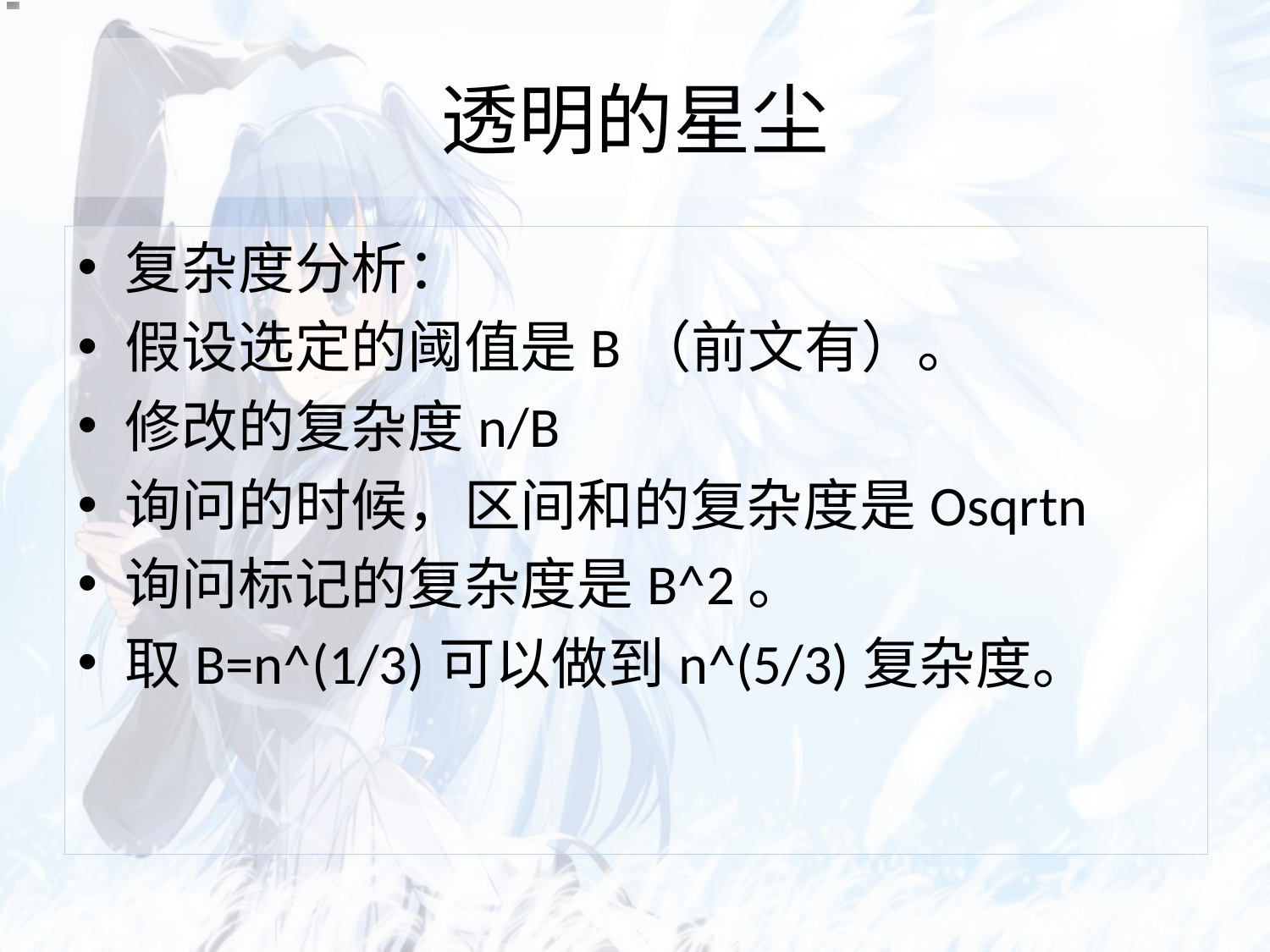

# 透明的星尘
复杂度分析：
假设选定的阈值是B（前文有）。
修改的复杂度n/B
询问的时候，区间和的复杂度是Osqrtn
询问标记的复杂度是B^2。
取B=n^(1/3)可以做到n^(5/3)复杂度。